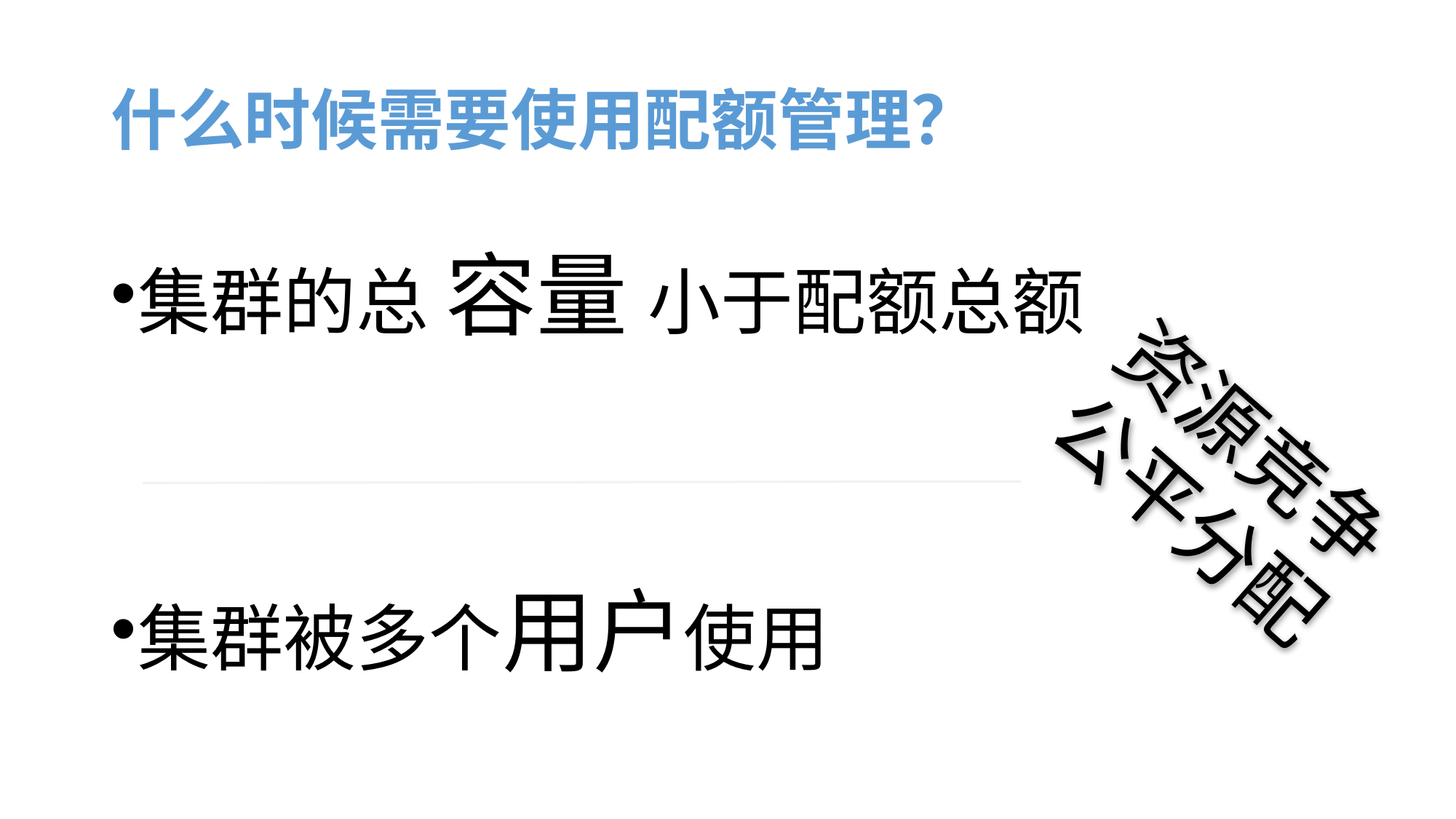

# 什么时候需要使用配额管理？
集群的总 容量 小于配额总额

集群被多个用户使用

资源竞争
公平分配